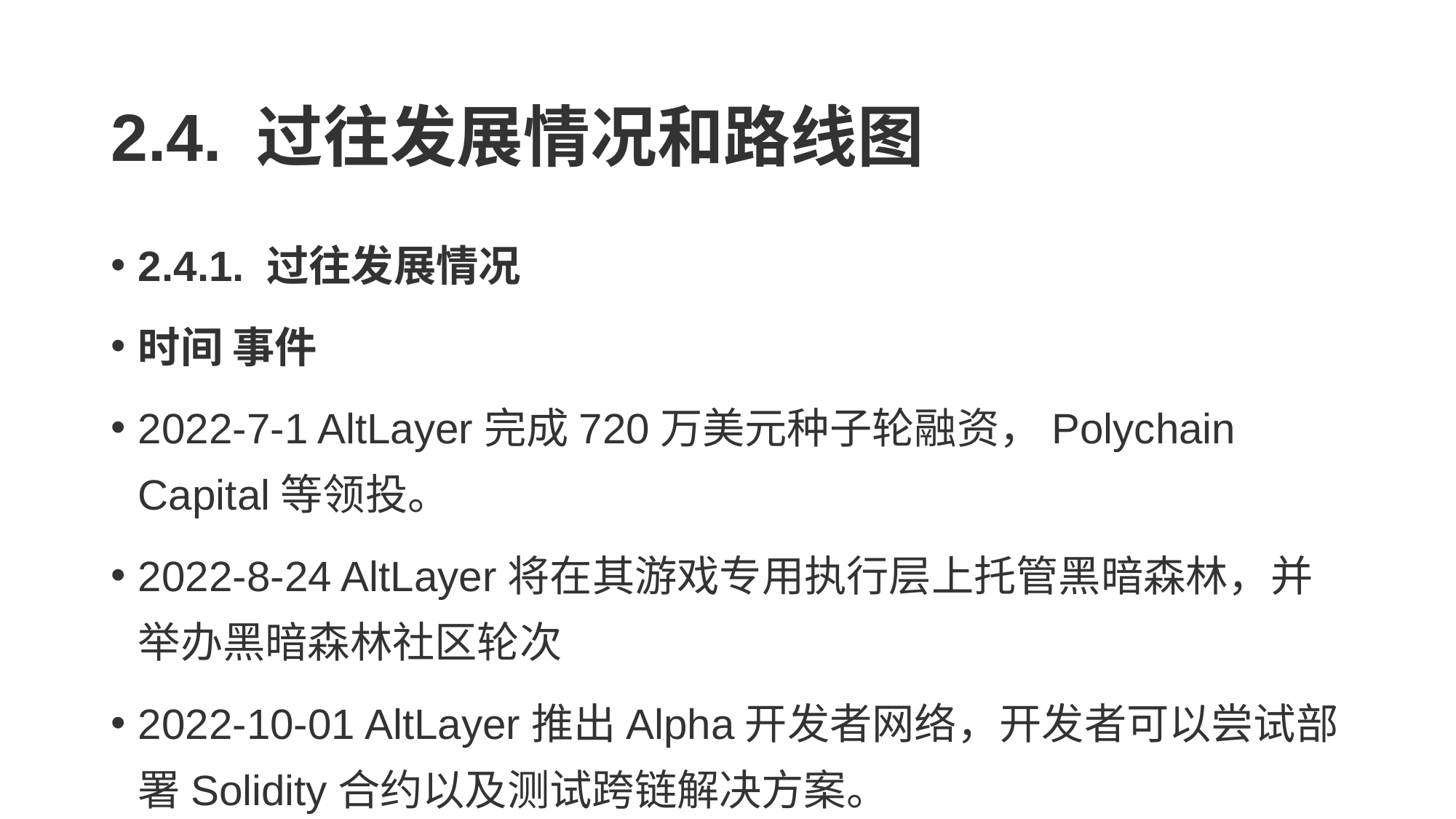

# 2.4. 过往发展情况和路线图
2.4.1. 过往发展情况
时间 事件
2022-7-1 AltLayer完成720万美元种子轮融资，Polychain Capital等领投。
2022-8-24 AltLayer将在其游戏专用执行层上托管黑暗森林，并举办黑暗森林社区轮次
2022-10-01 AltLayer推出Alpha开发者网络，开发者可以尝试部署Solidity合约以及测试跨链解决方案。